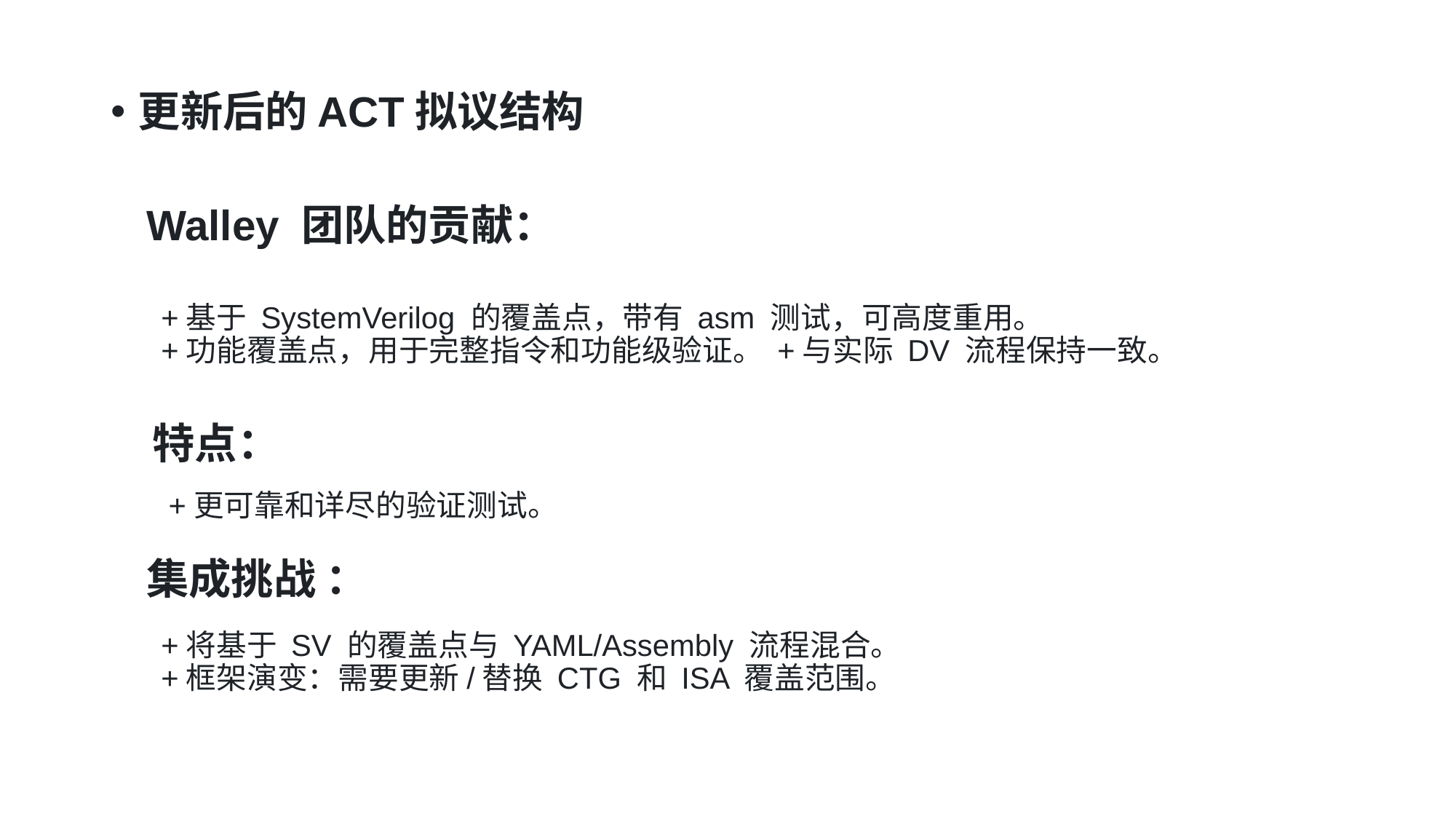

更新后的ACT拟议结构
# Walley 团队的贡献：
+基于 SystemVerilog 的覆盖点，带有 asm 测试，可高度重用。
+功能覆盖点，用于完整指令和功能级验证。 +与实际 DV 流程保持一致。

特点：

+更可靠和详尽的验证测试。

集成挑战 ：
+将基于 SV 的覆盖点与 YAML/Assembly 流程混合。
+框架演变：需要更新/替换 CTG 和 ISA 覆盖范围。